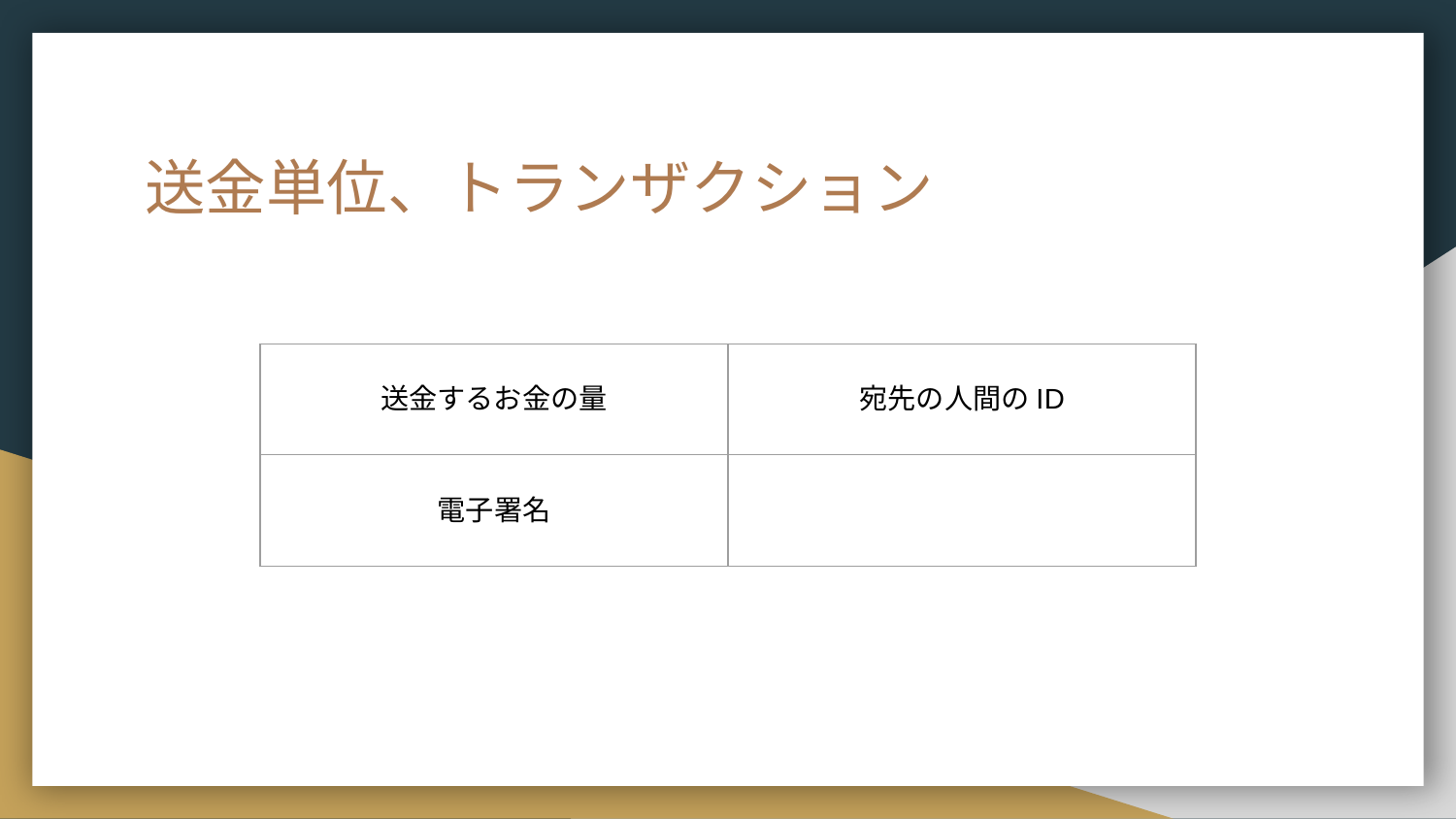

# 送金単位、トランザクション
| 送金するお金の量 | 宛先の人間のID |
| --- | --- |
| 電子署名 |  |